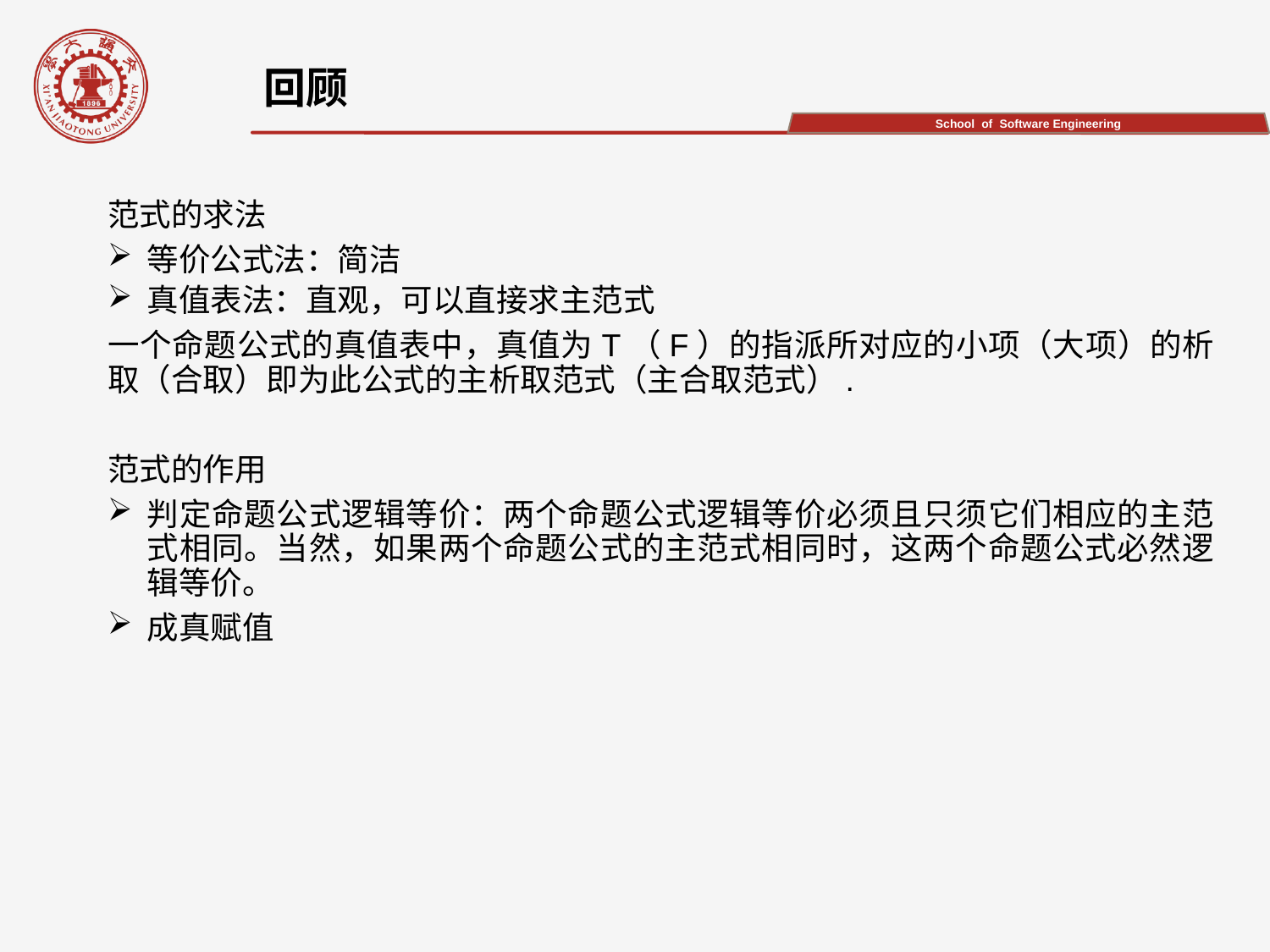

回顾
范式的求法
等价公式法：简洁
真值表法：直观，可以直接求主范式
一个命题公式的真值表中，真值为T（F）的指派所对应的小项（大项）的析取（合取）即为此公式的主析取范式（主合取范式）.

范式的作用
判定命题公式逻辑等价：两个命题公式逻辑等价必须且只须它们相应的主范式相同。当然，如果两个命题公式的主范式相同时，这两个命题公式必然逻辑等价。
成真赋值